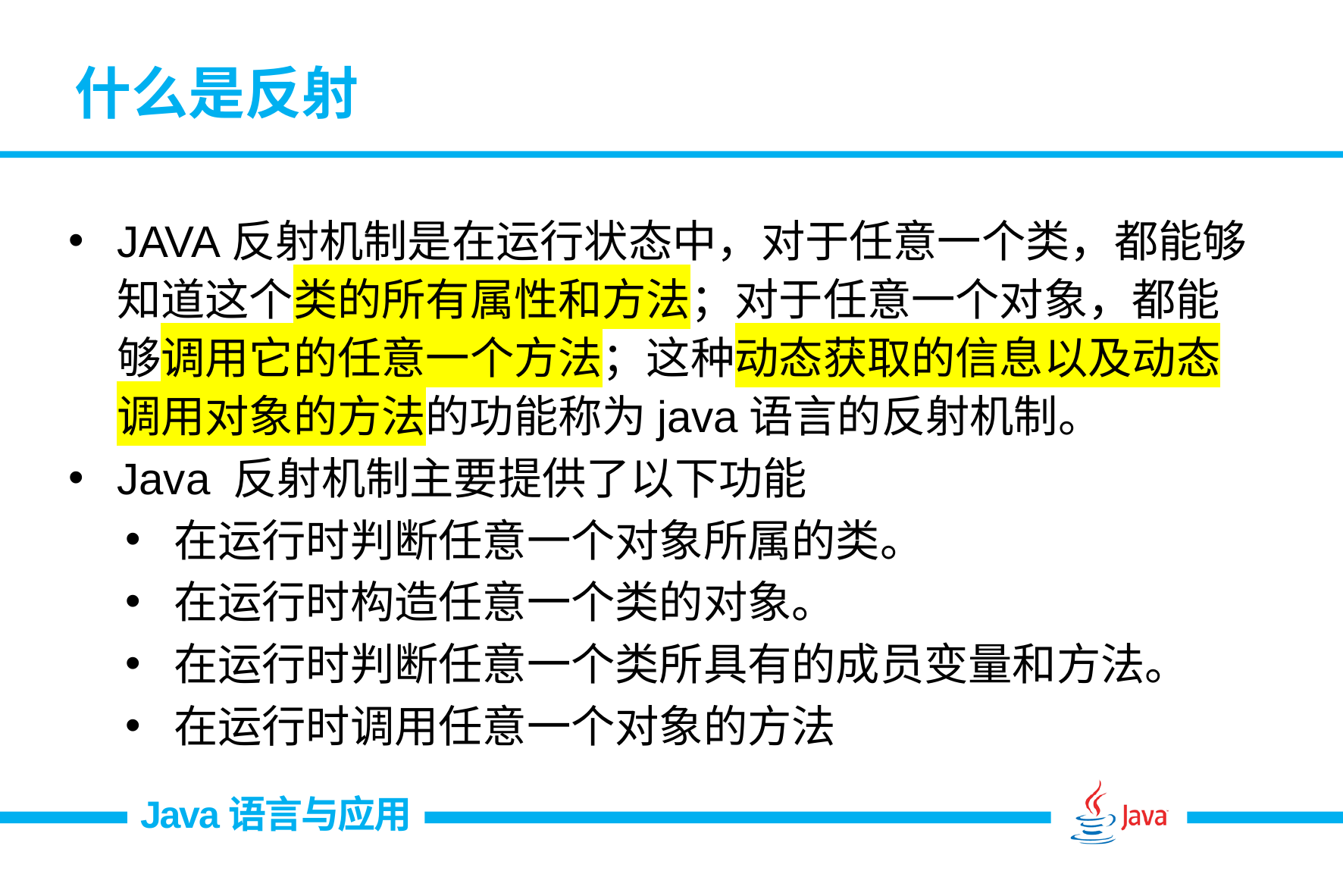

# 什么是反射

JAVA反射机制是在运行状态中，对于任意一个类，都能够知道这个类的所有属性和方法；对于任意一个对象，都能够调用它的任意一个方法；这种动态获取的信息以及动态调用对象的方法的功能称为java语言的反射机制。
Java 反射机制主要提供了以下功能
在运行时判断任意一个对象所属的类。
在运行时构造任意一个类的对象。
在运行时判断任意一个类所具有的成员变量和方法。
在运行时调用任意一个对象的方法